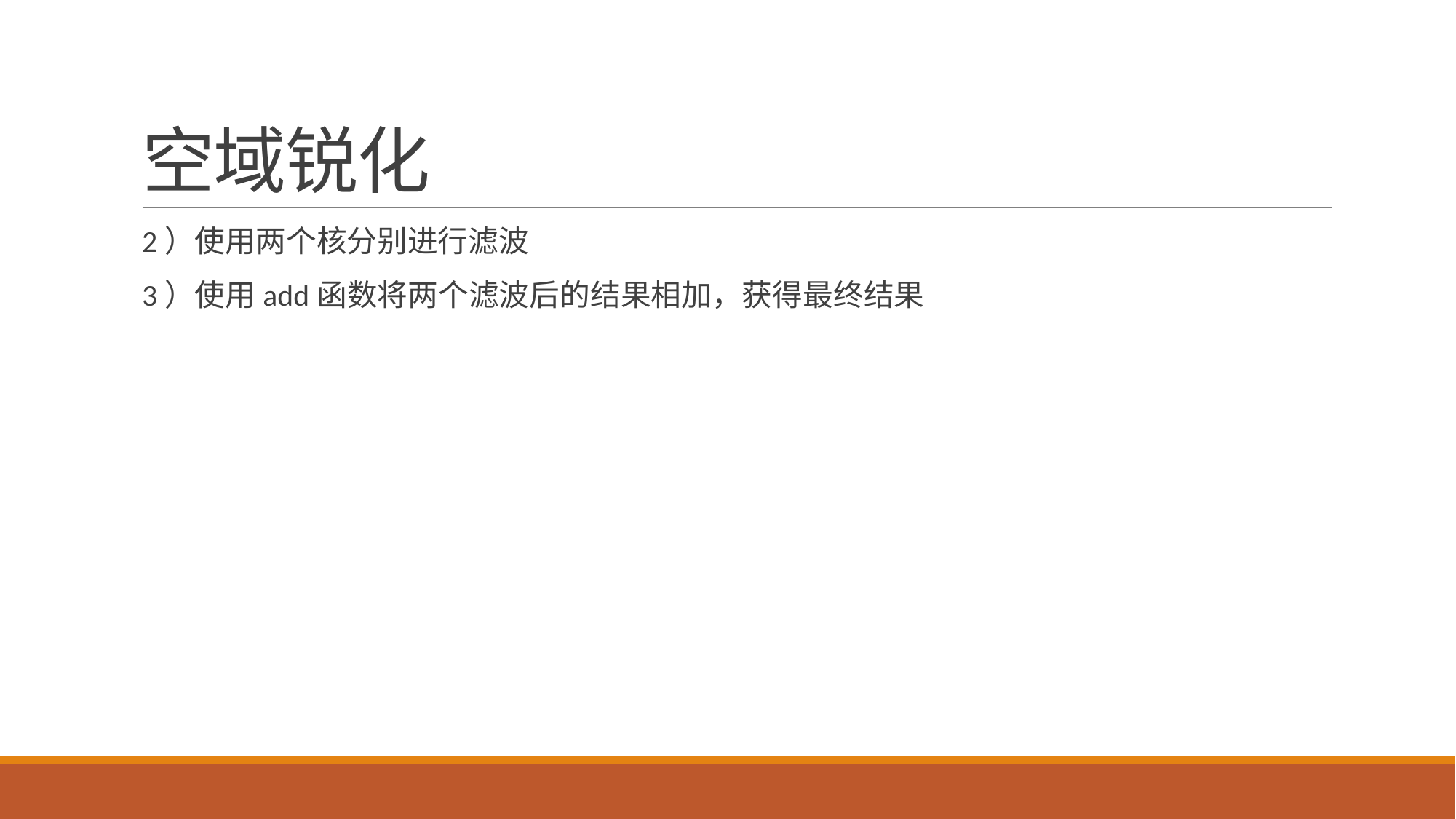

# 空域锐化
2）使用两个核分别进行滤波
3）使用add函数将两个滤波后的结果相加，获得最终结果